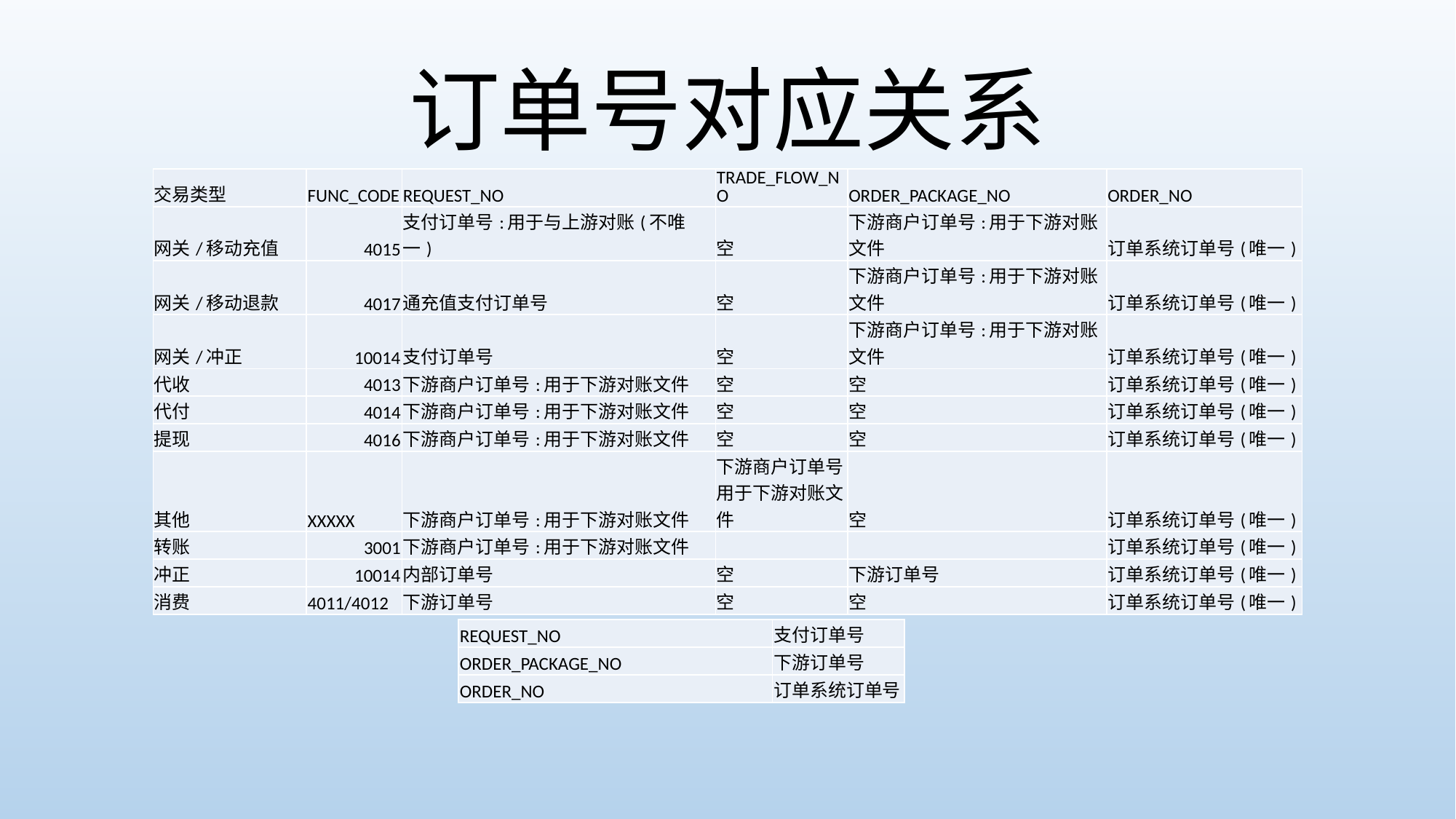

# 订单号对应关系
| 交易类型 | FUNC\_CODE | REQUEST\_NO | TRADE\_FLOW\_NO | ORDER\_PACKAGE\_NO | ORDER\_NO |
| --- | --- | --- | --- | --- | --- |
| 网关/移动充值 | 4015 | 支付订单号:用于与上游对账(不唯一) | 空 | 下游商户订单号:用于下游对账文件 | 订单系统订单号(唯一) |
| 网关/移动退款 | 4017 | 通充值支付订单号 | 空 | 下游商户订单号:用于下游对账文件 | 订单系统订单号(唯一) |
| 网关/冲正 | 10014 | 支付订单号 | 空 | 下游商户订单号:用于下游对账文件 | 订单系统订单号(唯一) |
| 代收 | 4013 | 下游商户订单号:用于下游对账文件 | 空 | 空 | 订单系统订单号(唯一) |
| 代付 | 4014 | 下游商户订单号:用于下游对账文件 | 空 | 空 | 订单系统订单号(唯一) |
| 提现 | 4016 | 下游商户订单号:用于下游对账文件 | 空 | 空 | 订单系统订单号(唯一) |
| 其他 | XXXXX | 下游商户订单号:用于下游对账文件 | 下游商户订单号:用于下游对账文件 | 空 | 订单系统订单号(唯一) |
| 转账 | 3001 | 下游商户订单号:用于下游对账文件 |  |  | 订单系统订单号(唯一) |
| 冲正 | 10014 | 内部订单号 | 空 | 下游订单号 | 订单系统订单号(唯一) |
| 消费 | 4011/4012 | 下游订单号 | 空 | 空 | 订单系统订单号(唯一) |
| REQUEST\_NO | 支付订单号 |
| --- | --- |
| ORDER\_PACKAGE\_NO | 下游订单号 |
| ORDER\_NO | 订单系统订单号 |